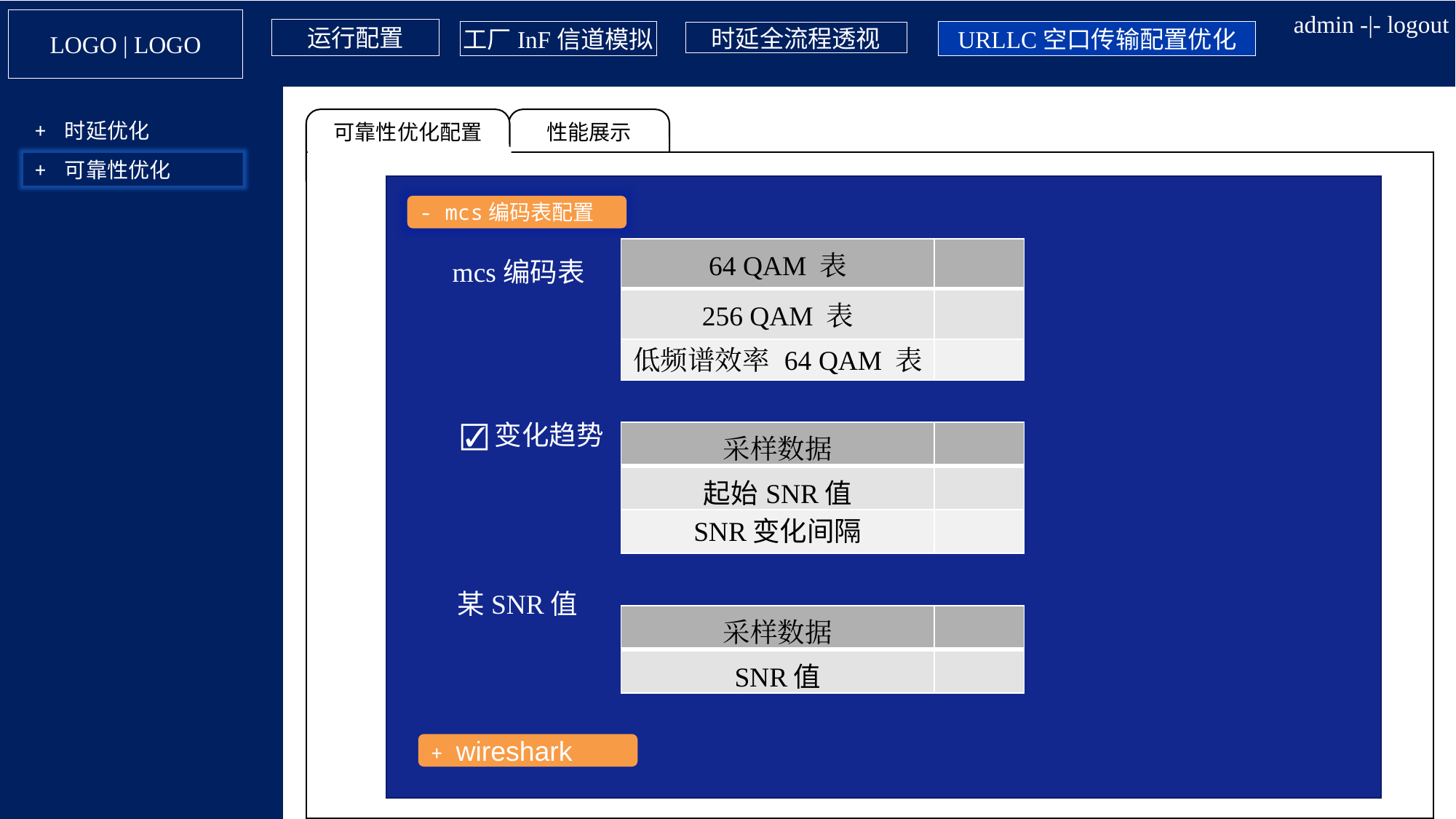

admin -|- logout
LOGO | LOGO
运行配置
工厂InF信道模拟
URLLC空口传输配置优化
时延全流程透视

可靠性优化配置
性能展示
+ 时延优化

+ 可靠性优化

- mcs编码表配置
| 64 QAM 表 |  |
| --- | --- |
| 256 QAM 表 |  |
| 低频谱效率 64 QAM 表 |  |
mcs编码表
☑️变化趋势
| 采样数据 |  |
| --- | --- |
| 起始SNR值 |  |
| SNR变化间隔 |  |
某SNR值
| 采样数据 |  |
| --- | --- |
| SNR值 |  |
+ wireshark